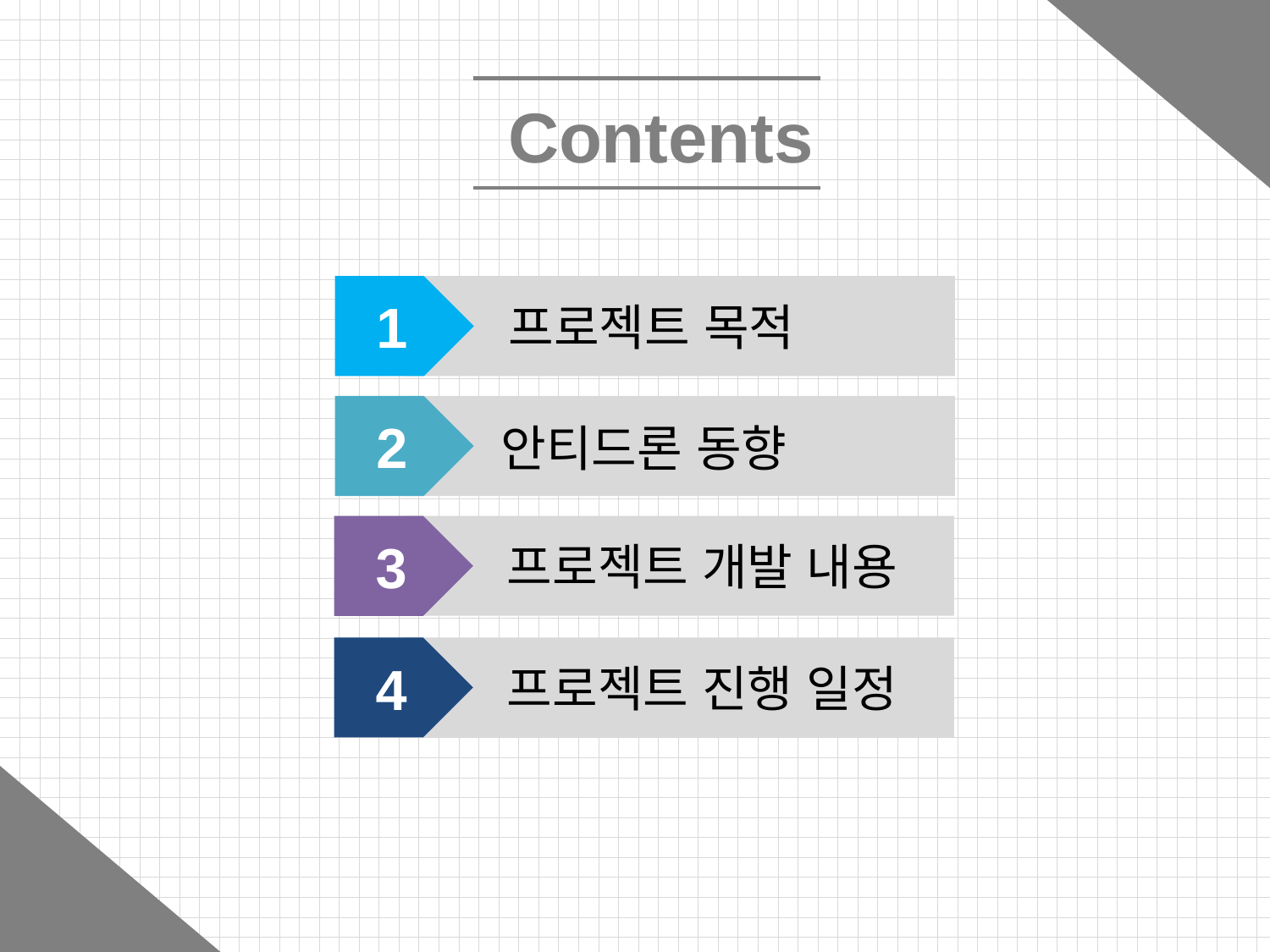

Contents
1

프로젝트 목적
2

안티드론 동향
3

프로젝트 개발 내용
4

프로젝트 진행 일정